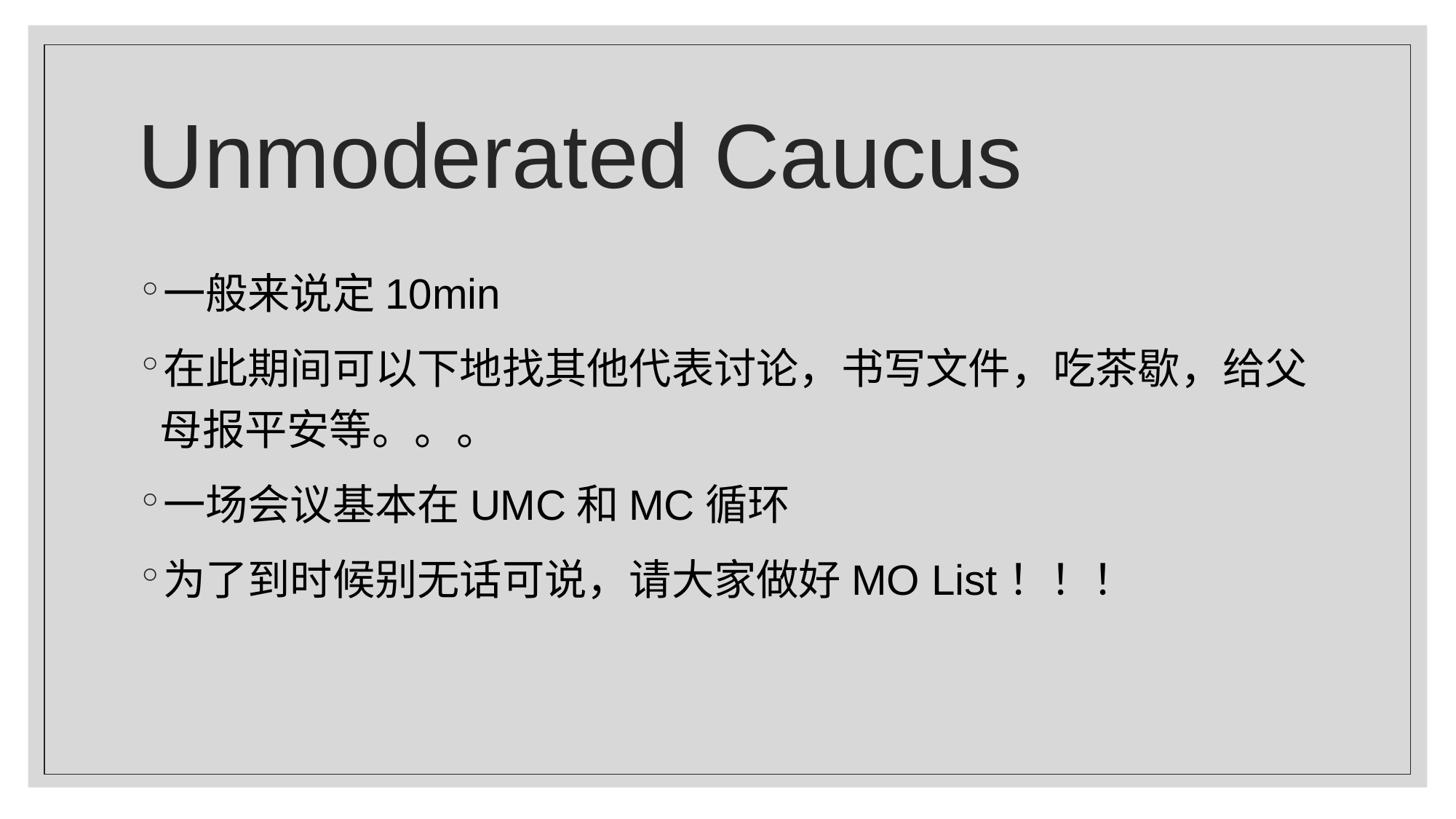

# Unmoderated Caucus
一般来说定10min
在此期间可以下地找其他代表讨论，书写文件，吃茶歇，给父母报平安等。。。
一场会议基本在UMC和MC循环
为了到时候别无话可说，请大家做好MO List！！！